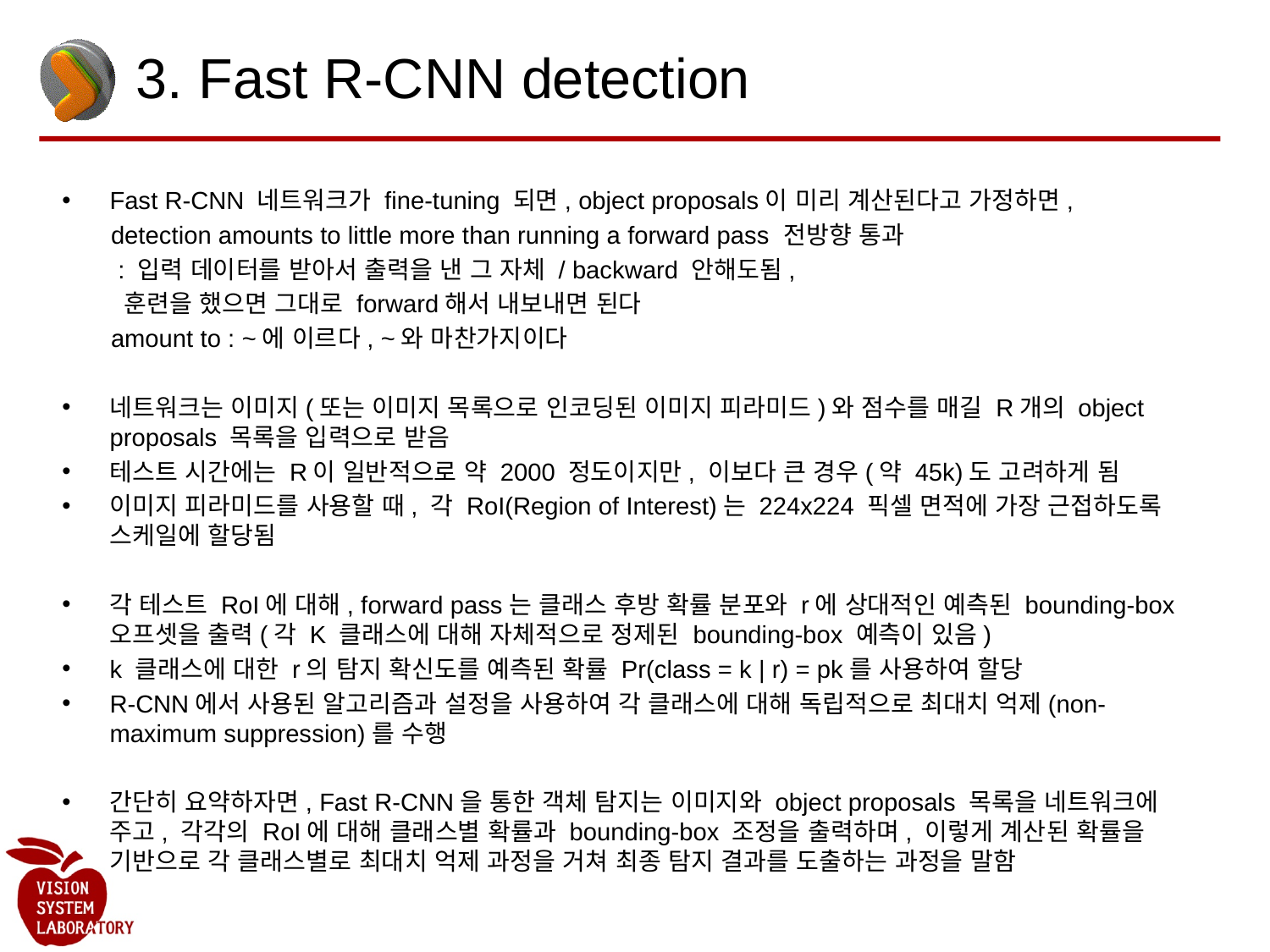

# 3. Fast R-CNN detection
Fast R-CNN 네트워크가 fine-tuning 되면, object proposals이 미리 계산된다고 가정하면,
       detection amounts to little more than running a forward pass 전방향 통과
        : 입력 데이터를 받아서 출력을 낸 그 자체 / backward 안해도됨,
        훈련을 했으면 그대로 forward해서 내보내면 된다
       amount to : ~에 이르다, ~와 마찬가지이다

네트워크는 이미지(또는 이미지 목록으로 인코딩된 이미지 피라미드)와 점수를 매길 R개의 object proposals 목록을 입력으로 받음
테스트 시간에는 R이 일반적으로 약 2000 정도이지만, 이보다 큰 경우(약 45k)도 고려하게 됨
이미지 피라미드를 사용할 때, 각 RoI(Region of Interest)는 224x224 픽셀 면적에 가장 근접하도록 스케일에 할당됨

각 테스트 RoI에 대해, forward pass는 클래스 후방 확률 분포와 r에 상대적인 예측된 bounding-box 오프셋을 출력(각 K 클래스에 대해 자체적으로 정제된 bounding-box 예측이 있음)
k 클래스에 대한 r의 탐지 확신도를 예측된 확률 Pr(class = k | r) = pk를 사용하여 할당
R-CNN에서 사용된 알고리즘과 설정을 사용하여 각 클래스에 대해 독립적으로 최대치 억제(non-maximum suppression)를 수행

간단히 요약하자면, Fast R-CNN을 통한 객체 탐지는 이미지와 object proposals 목록을 네트워크에 주고, 각각의 RoI에 대해 클래스별 확률과 bounding-box 조정을 출력하며, 이렇게 계산된 확률을 기반으로 각 클래스별로 최대치 억제 과정을 거쳐 최종 탐지 결과를 도출하는 과정을 말함